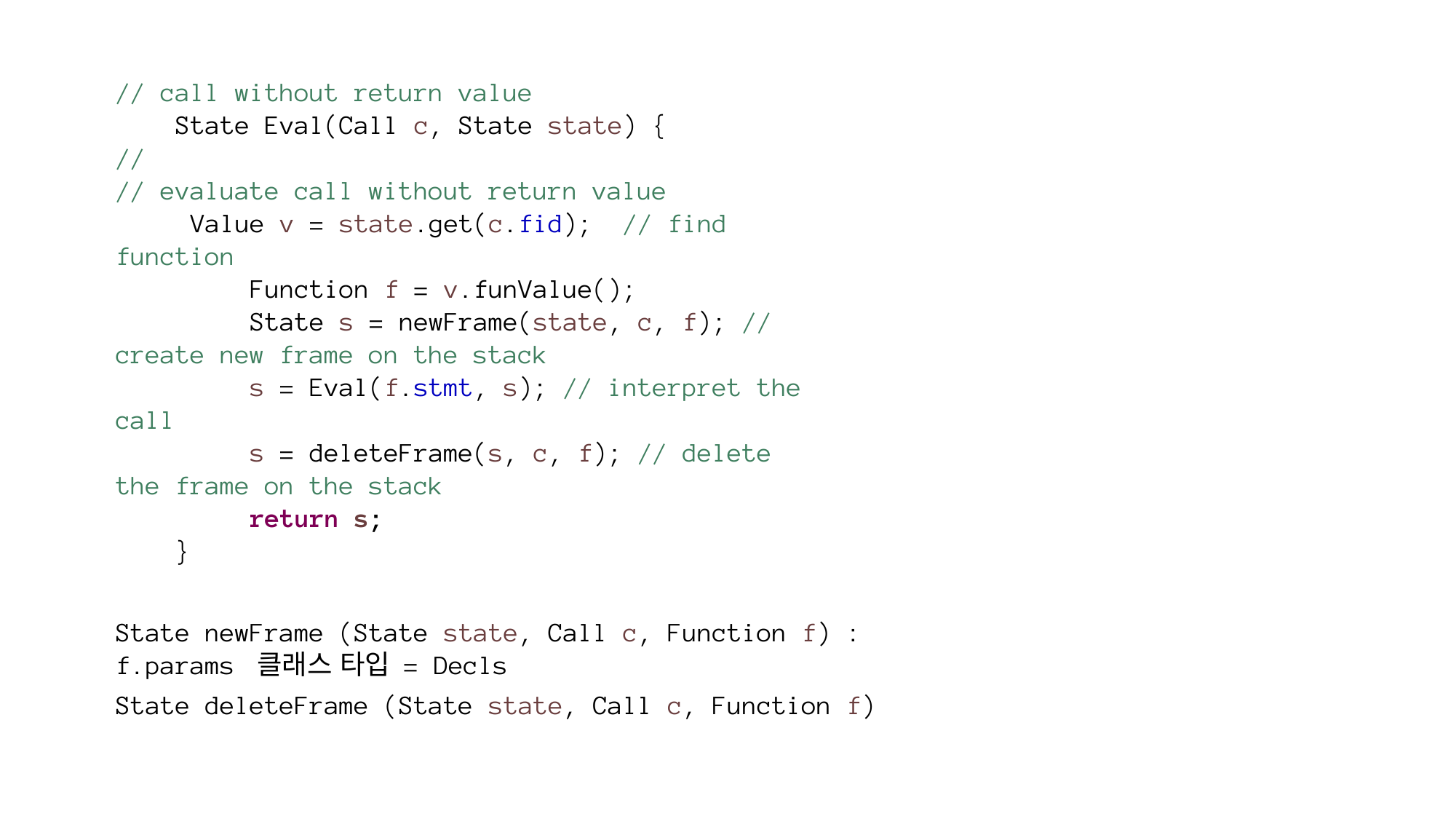

// call without return value
    State Eval(Call c, State state) {
//
// evaluate call without return value
     Value v = state.get(c.fid);  // find function
         Function f = v.funValue();
         State s = newFrame(state, c, f); // create new frame on the stack
         s = Eval(f.stmt, s); // interpret the call
         s = deleteFrame(s, c, f); // delete the frame on the stack
         return s;
    }
State newFrame (State state, Call c, Function f) :
f.params 클래스 타입 = Decls
State deleteFrame (State state, Call c, Function f)